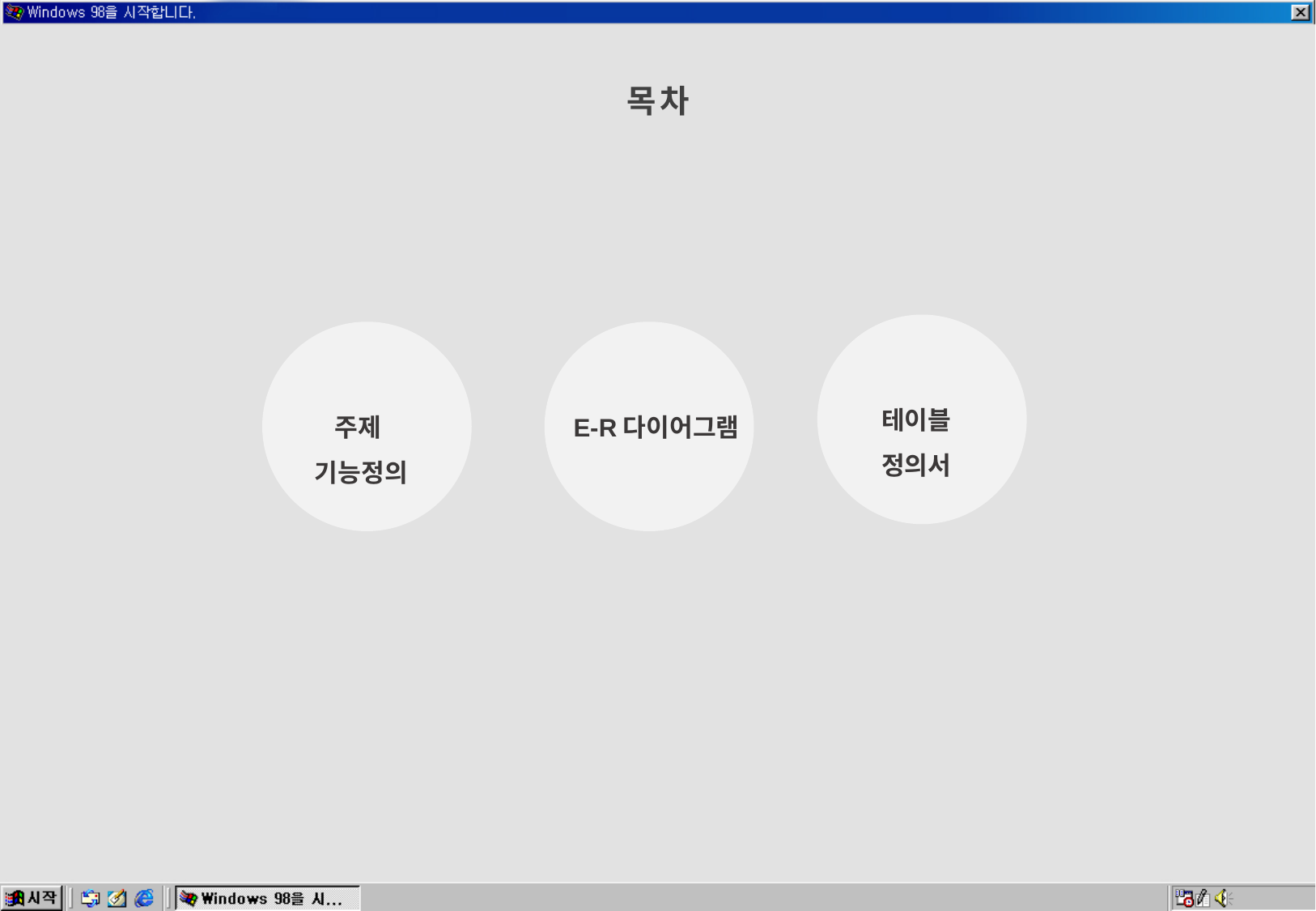

목 차

테이블
정의서
E-R다이어그램
주제
기능정의